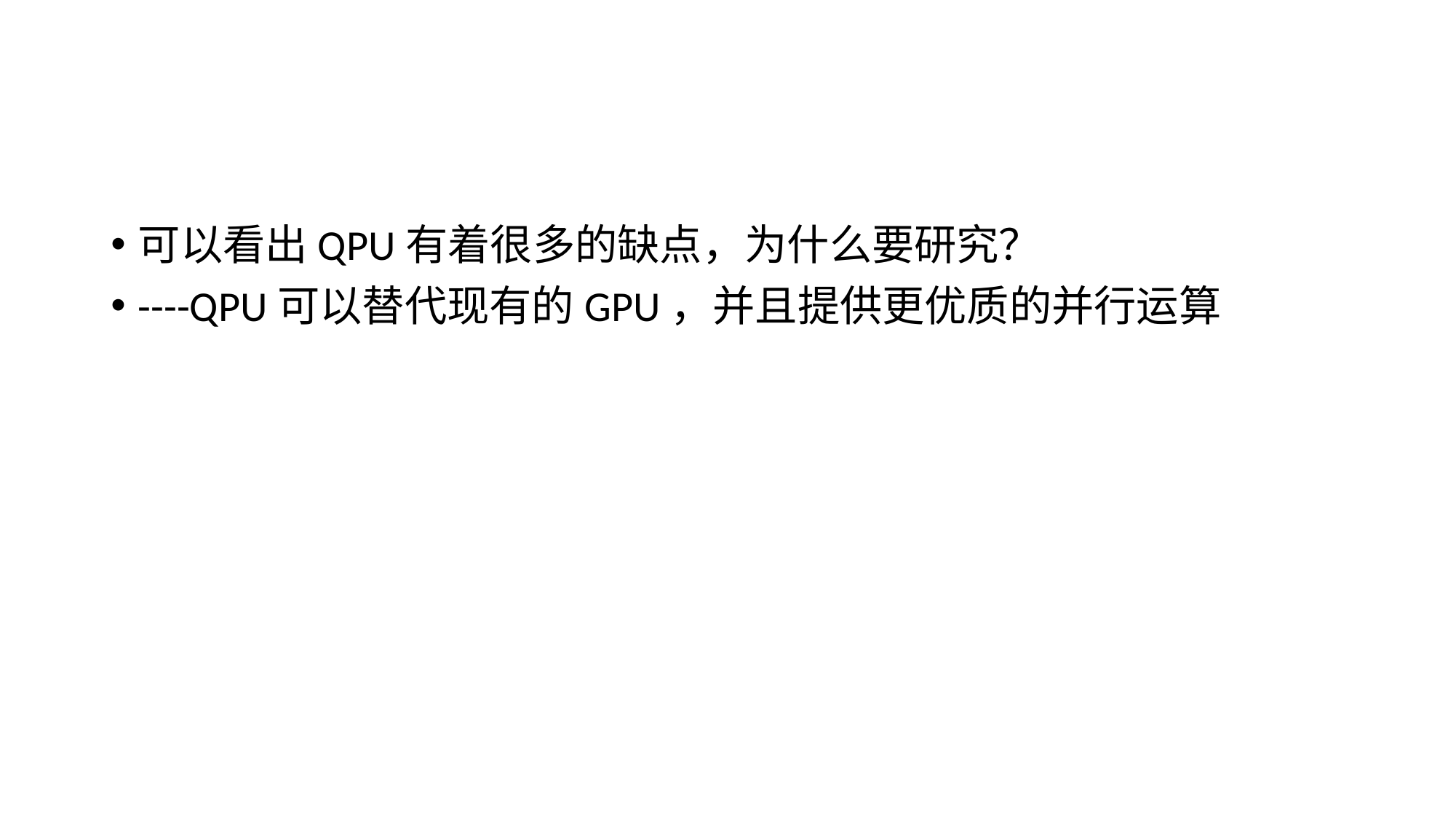

可以看出QPU有着很多的缺点，为什么要研究？
----QPU可以替代现有的GPU，并且提供更优质的并行运算